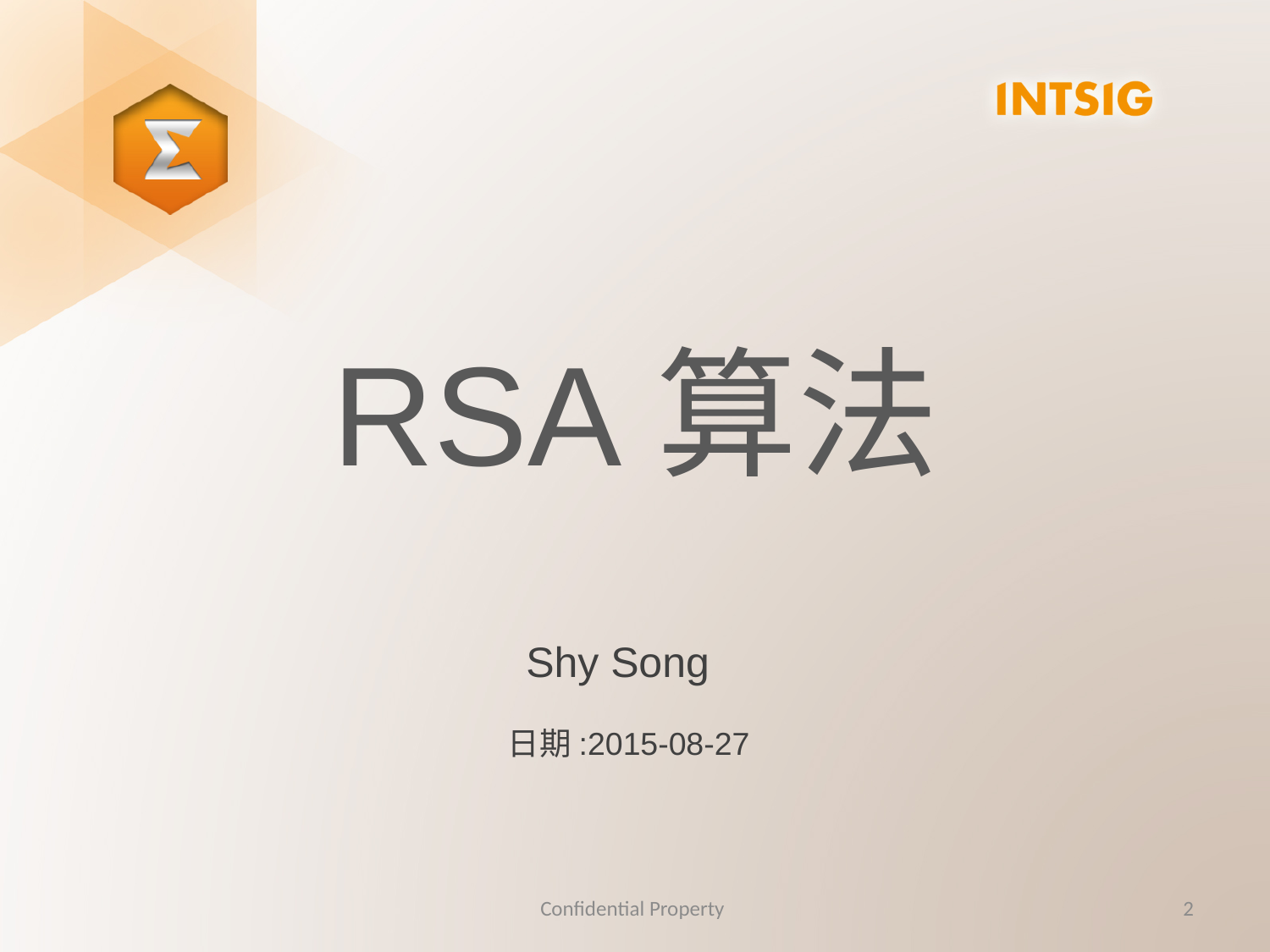

RSA算法
Shy Song
日期:2015-08-27
Confidential Property
2